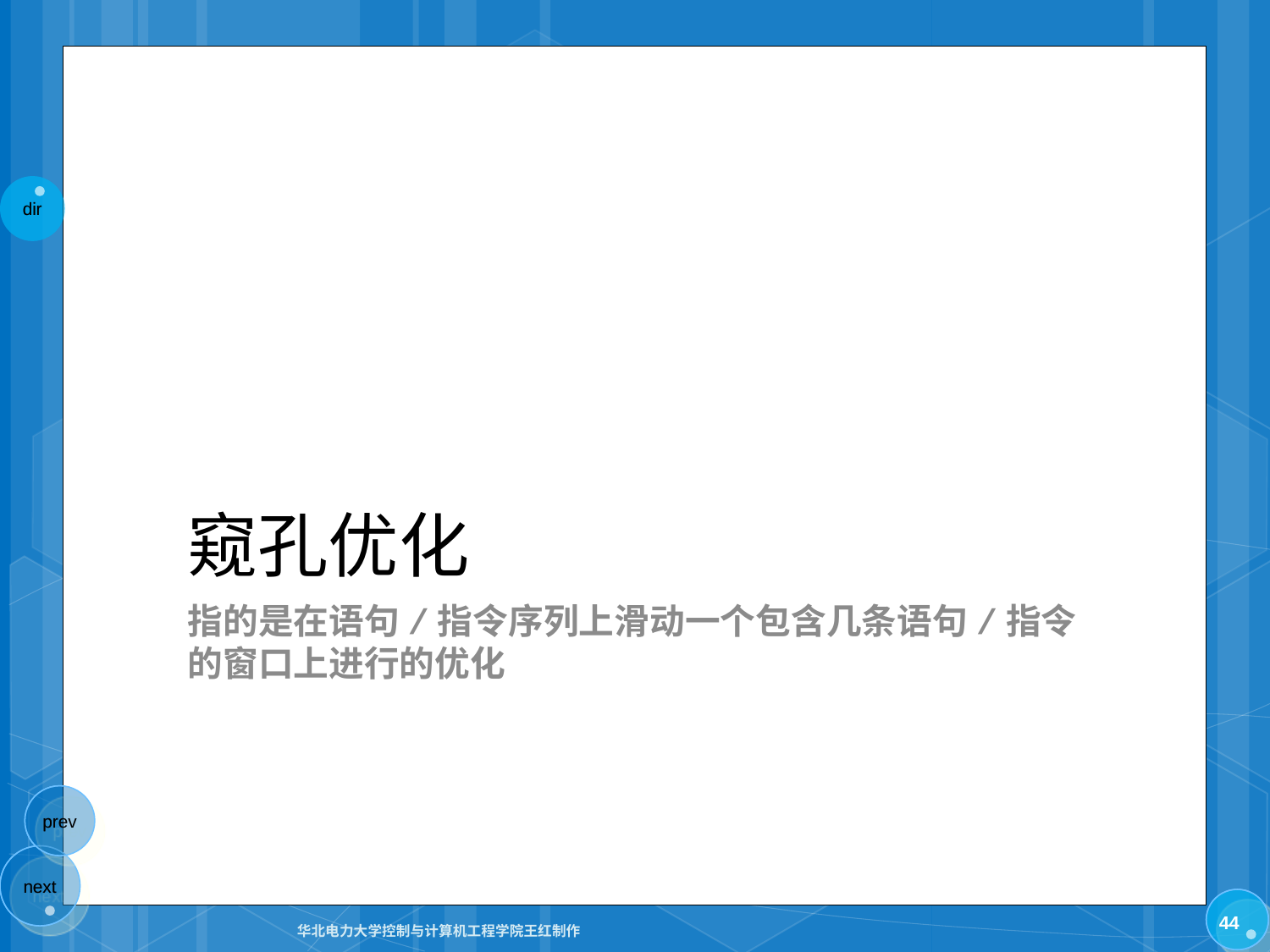

# 窥孔优化
指的是在语句/指令序列上滑动一个包含几条语句/指令的窗口上进行的优化

44
华北电力大学控制与计算机工程学院王红制作